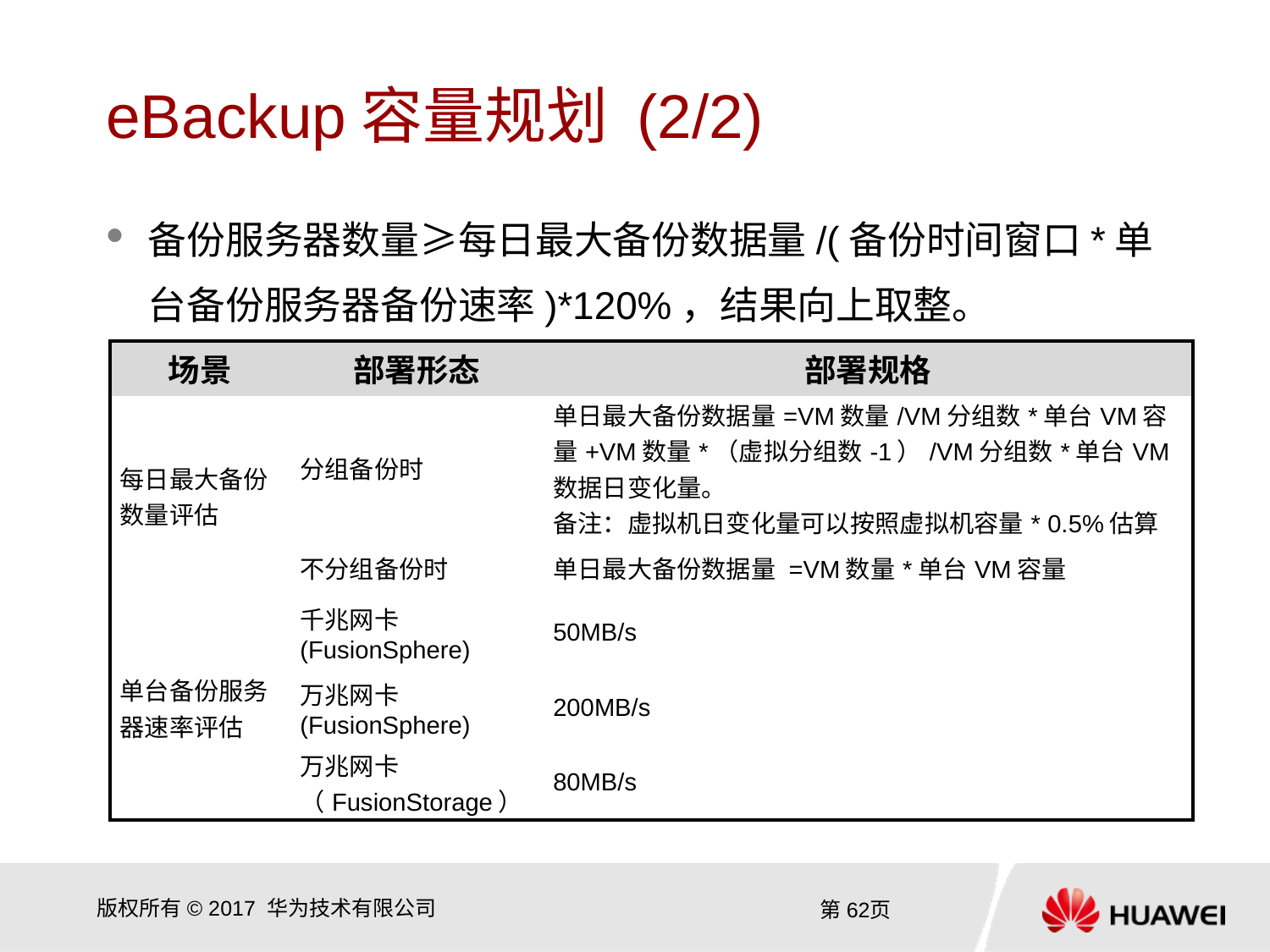

# eBackup容量规划 (2/2)
备份服务器数量≥每日最大备份数据量/(备份时间窗口*单台备份服务器备份速率)*120%，结果向上取整。

| 场景 | 部署形态 | 部署规格 |
| --- | --- | --- |
| 每日最大备份数量评估 | 分组备份时 | 单日最大备份数据量=VM数量/VM分组数\*单台VM容量+VM数量\*（虚拟分组数-1）/VM分组数\*单台VM数据日变化量。 备注：虚拟机日变化量可以按照虚拟机容量\* 0.5%估算 |
|  | 不分组备份时 | 单日最大备份数据量 =VM数量\*单台VM容量 |
| 单台备份服务器速率评估 | 千兆网卡(FusionSphere) | 50MB/s |
|  | 万兆网卡(FusionSphere) | 200MB/s |
|  | 万兆网卡（FusionStorage） | 80MB/s |